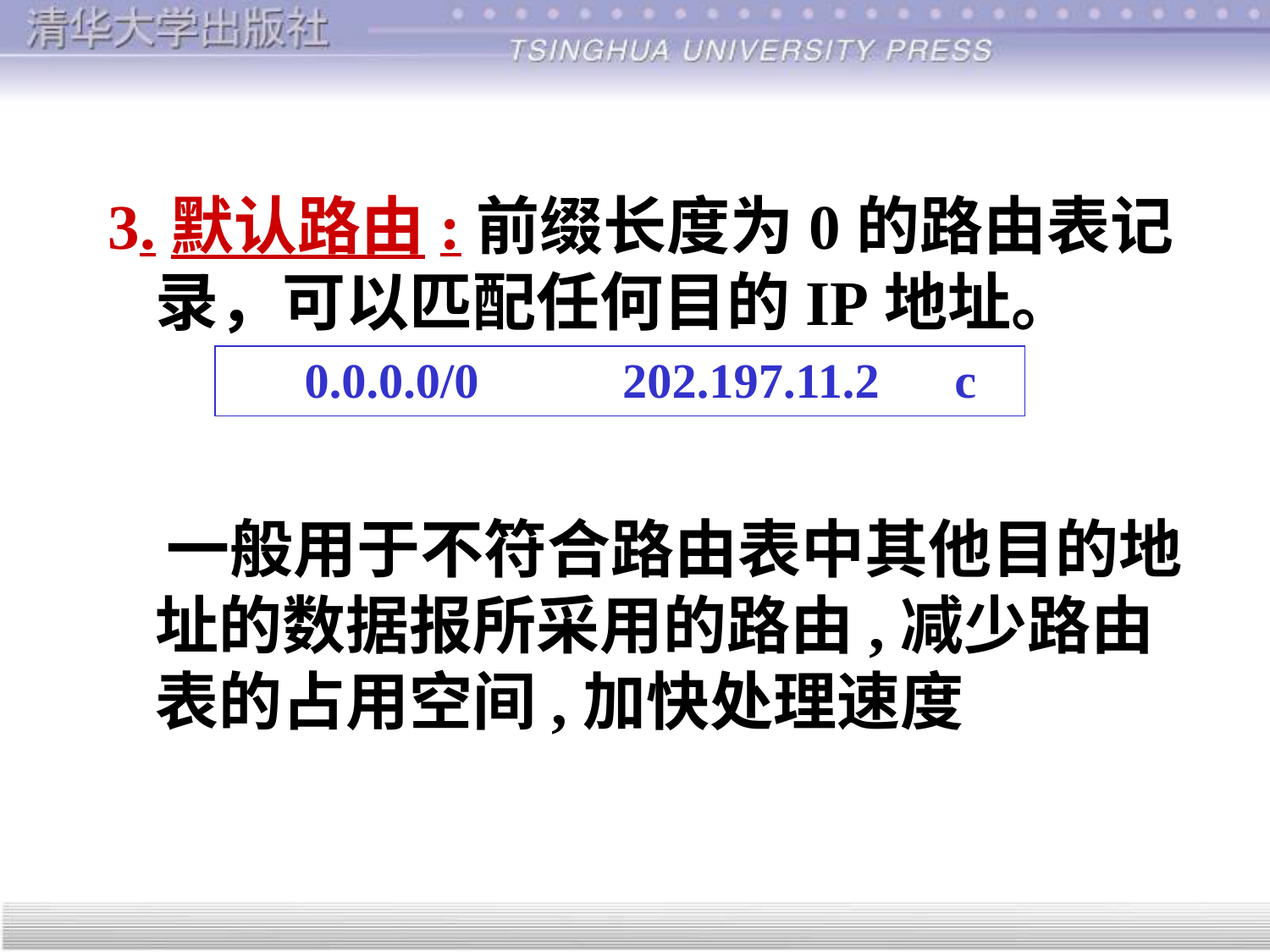

3.默认路由:前缀长度为0的路由表记录，可以匹配任何目的IP地址。
                0.0.0.0/0	       202.197.11.2	   c

   一般用于不符合路由表中其他目的地址的数据报所采用的路由,减少路由表的占用空间,加快处理速度

16